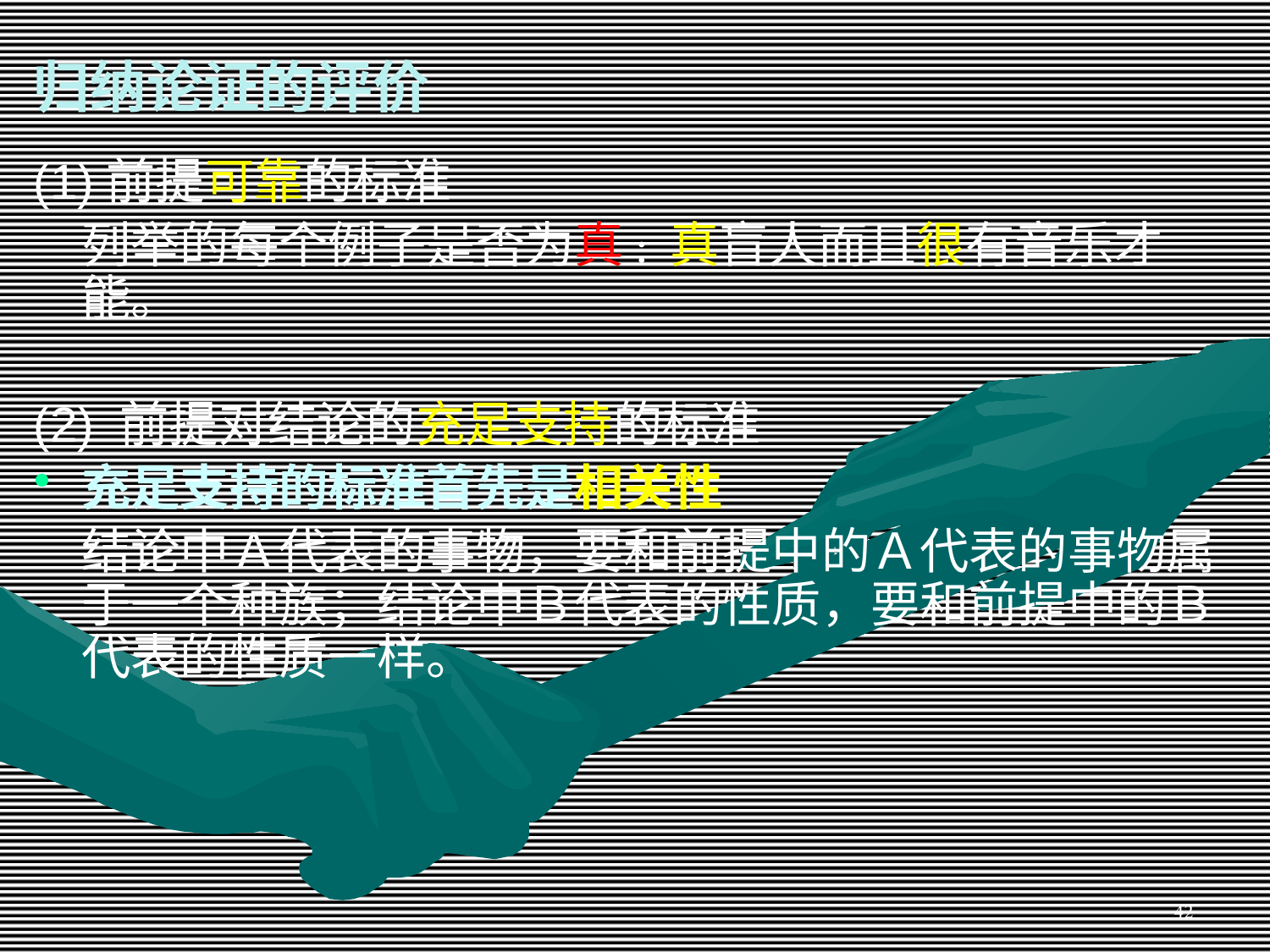

归纳论证的评价

(1)前提可靠的标准
	列举的每个例子是否为真: 真盲人而且很有音乐才能。

(2) 前提对结论的充足支持的标准
充足支持的标准首先是相关性
	结论中Ａ代表的事物，要和前提中的Ａ代表的事物属于一个种族；结论中Ｂ代表的性质，要和前提中的Ｂ代表的性质一样。

42